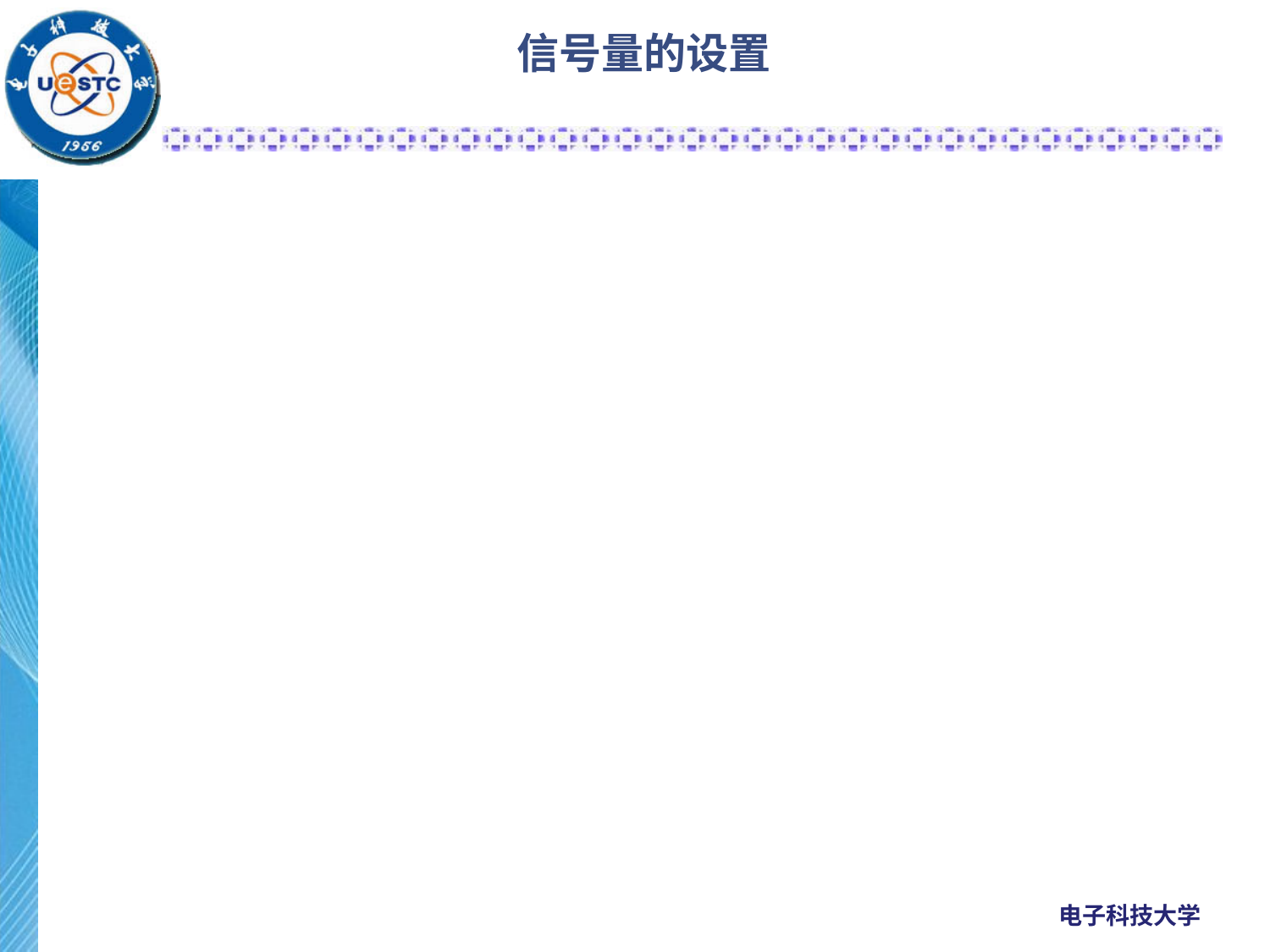

# 信号量的设置
互斥信号量mutex：实现诸进程对缓冲池的互斥使用；
资源信号量empty：表示缓冲池中空缓冲区的数量；
资源信号量full：表示满缓冲区的数量;
只要缓冲池未满，生产者便可将消息送入缓冲池；
只要缓冲池未空，消费者便可从缓冲池中取走一个消息。